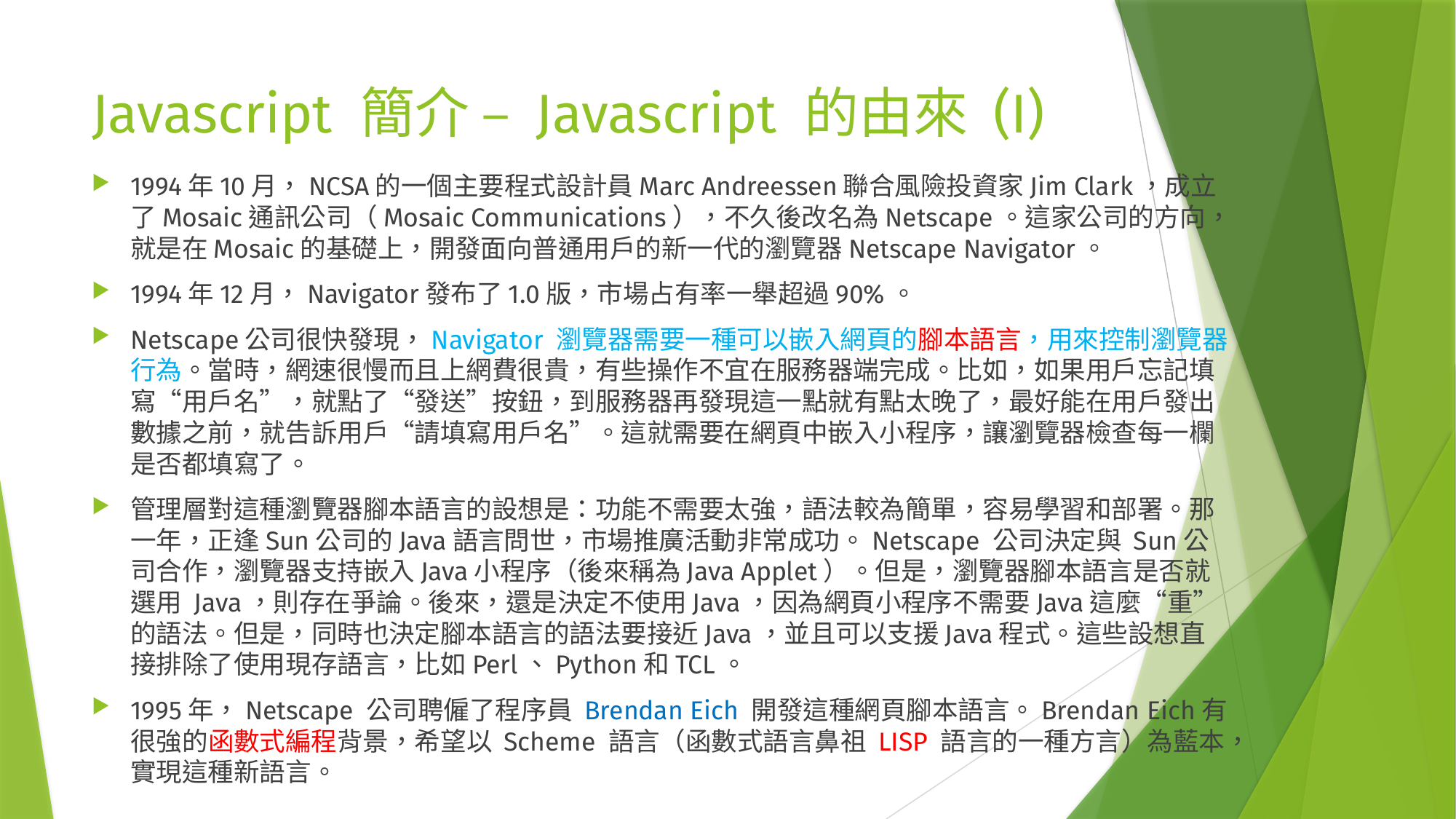

# Javascript 簡介 – Javascript 的由來 (I)
1994年10月，NCSA的一個主要程式設計員Marc Andreessen聯合風險投資家Jim Clark，成立了Mosaic通訊公司（Mosaic Communications），不久後改名為Netscape。這家公司的方向，就是在Mosaic的基礎上，開發面向普通用戶的新一代的瀏覽器Netscape Navigator。
1994年12月，Navigator發布了1.0版，市場占有率一舉超過90%。
Netscape公司很快發現，Navigator 瀏覽器需要一種可以嵌入網頁的腳本語言，用來控制瀏覽器行為。當時，網速很慢而且上網費很貴，有些操作不宜在服務器端完成。比如，如果用戶忘記填寫“用戶名”，就點了“發送”按鈕，到服務器再發現這一點就有點太晚了，最好能在用戶發出數據之前，就告訴用戶“請填寫用戶名”。這就需要在網頁中嵌入小程序，讓瀏覽器檢查每一欄是否都填寫了。
管理層對這種瀏覽器腳本語言的設想是：功能不需要太強，語法較為簡單，容易學習和部署。那一年，正逢Sun公司的Java語言問世，市場推廣活動非常成功。Netscape 公司決定與 Sun公司合作，瀏覽器支持嵌入Java小程序（後來稱為Java Applet）。但是，瀏覽器腳本語言是否就選用 Java，則存在爭論。後來，還是決定不使用Java，因為網頁小程序不需要Java這麼“重”的語法。但是，同時也決定腳本語言的語法要接近Java，並且可以支援Java程式。這些設想直接排除了使用現存語言，比如Perl、Python和TCL。
1995年，Netscape 公司聘僱了程序員 Brendan Eich 開發這種網頁腳本語言。Brendan Eich有很強的函數式編程背景，希望以 Scheme 語言（函數式語言鼻祖 LISP 語言的一種方言）為藍本，實現這種新語言。